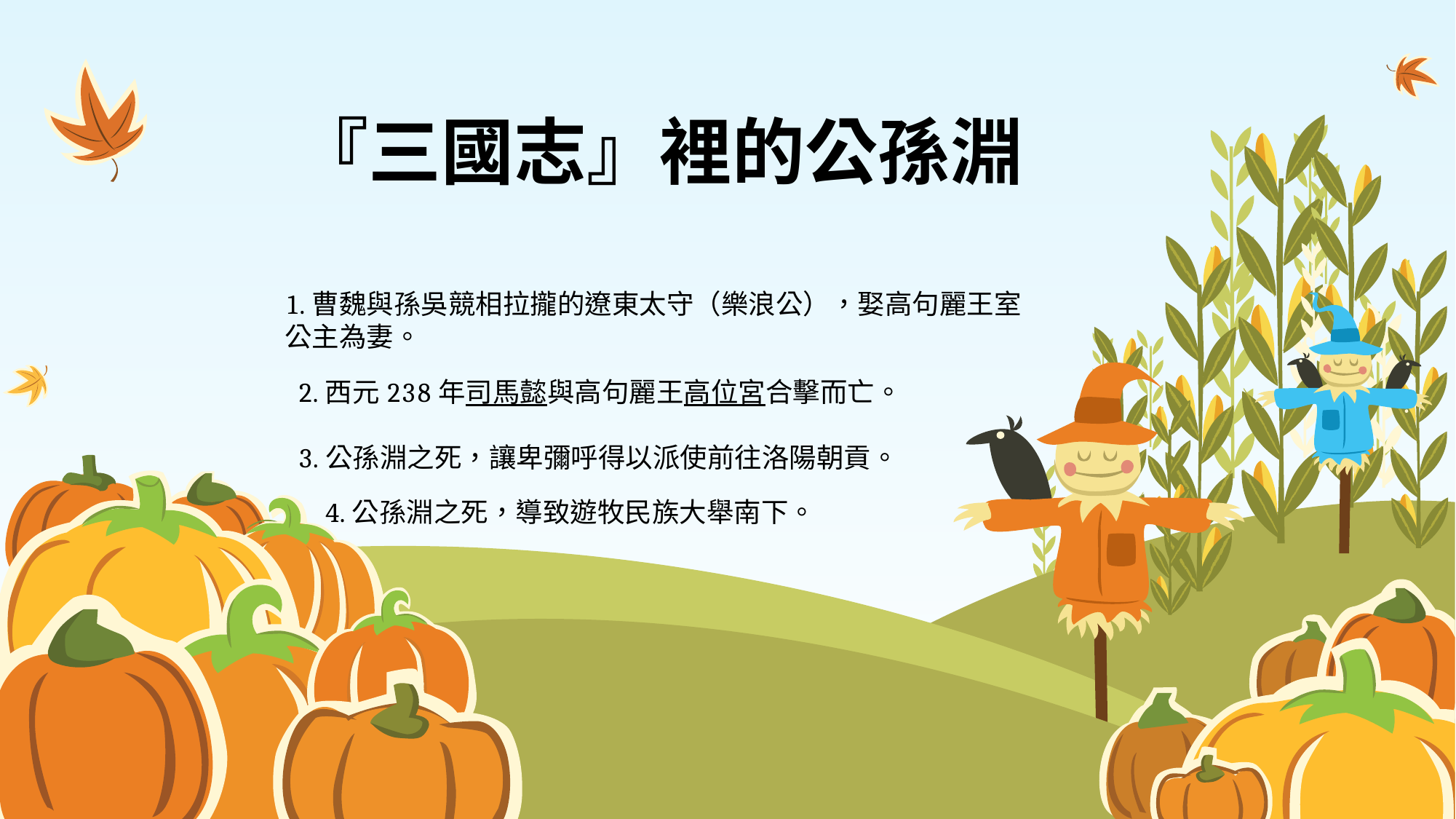

# 『三國志』裡的公孫淵
1.曹魏與孫吳競相拉攏的遼東太守（樂浪公），娶高句麗王室公主為妻。
2.西元238年司馬懿與高句麗王高位宮合擊而亡。
3.公孫淵之死，讓卑彌呼得以派使前往洛陽朝貢。
4.公孫淵之死，導致遊牧民族大舉南下。